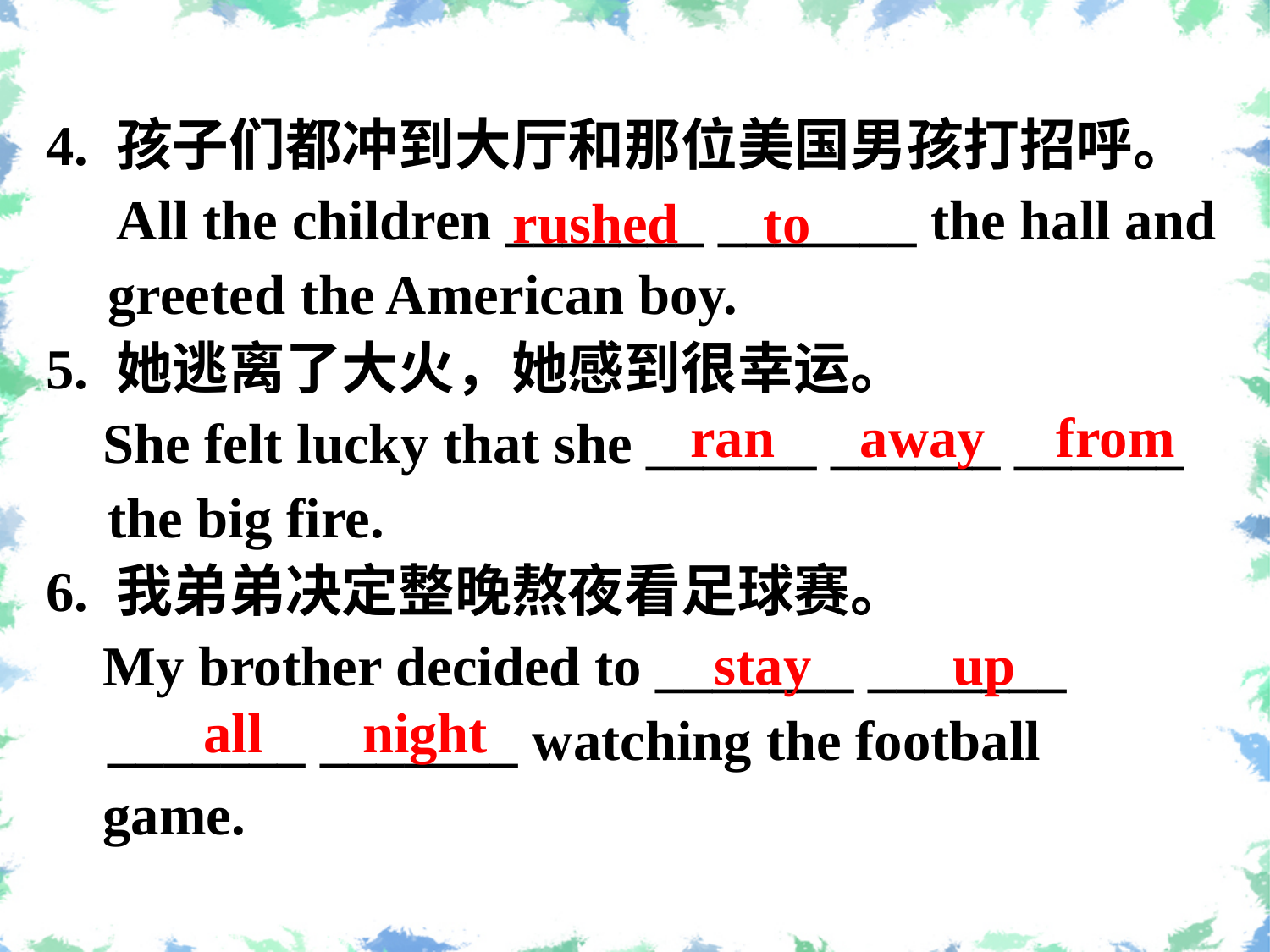

4. 孩子们都冲到大厅和那位美国男孩打招呼。
     All the children _______ _______ the hall and greeted the American boy.
5. 她逃离了大火，她感到很幸运。
    She felt lucky that she ______ ______ ______ the big fire.
6. 我弟弟决定整晚熬夜看足球赛。
    My brother decided to _______ _______ _______ _______ watching the football
    game.
 rushed      to
 ran      away     from
                                           stay          up
       all       night